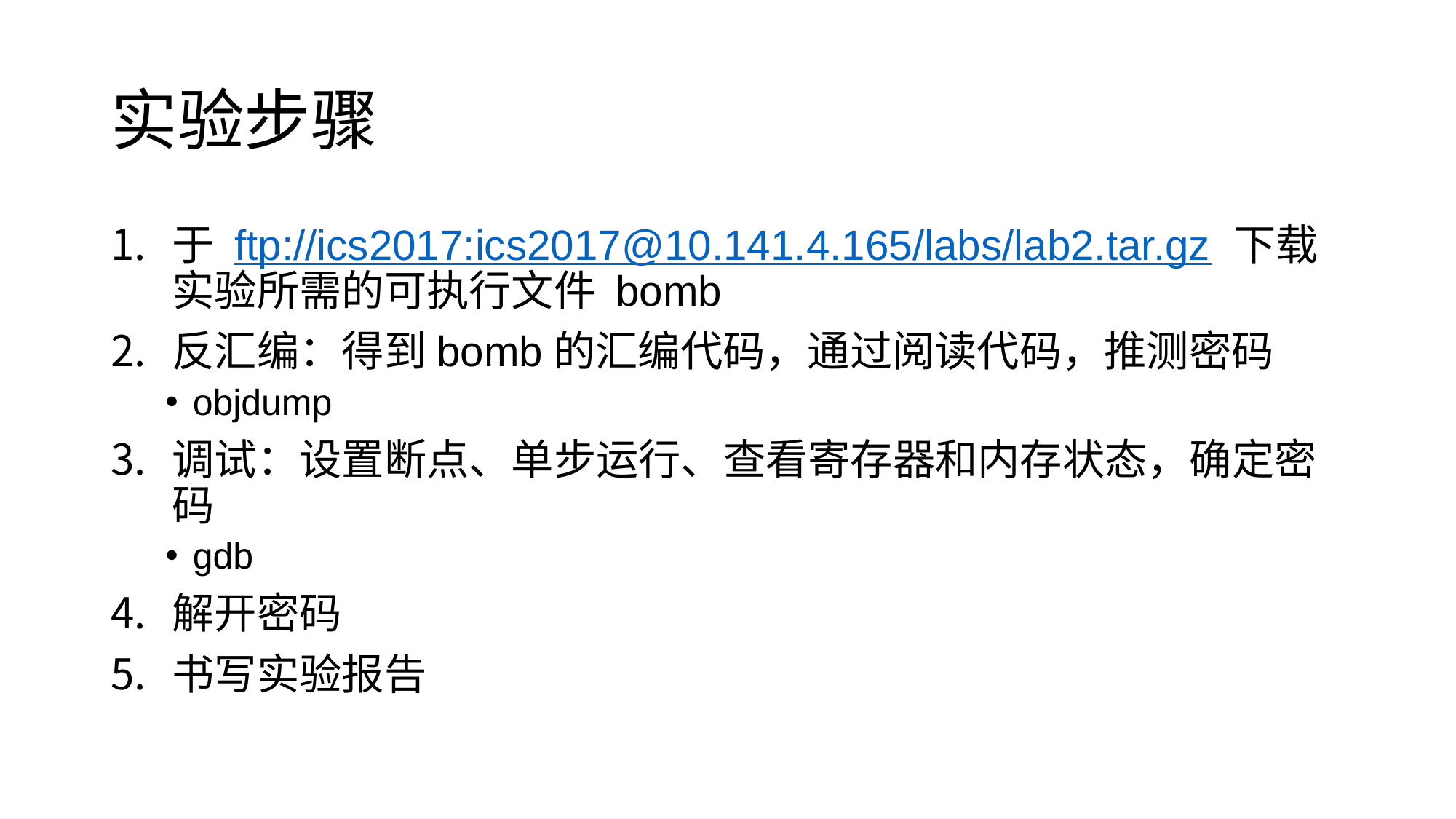

# 实验步骤
于 ftp://ics2017:ics2017@10.141.4.165/labs/lab2.tar.gz 下载实验所需的可执行文件 bomb
反汇编：得到bomb的汇编代码，通过阅读代码，推测密码
objdump
调试：设置断点、单步运行、查看寄存器和内存状态，确定密码
gdb
解开密码
书写实验报告